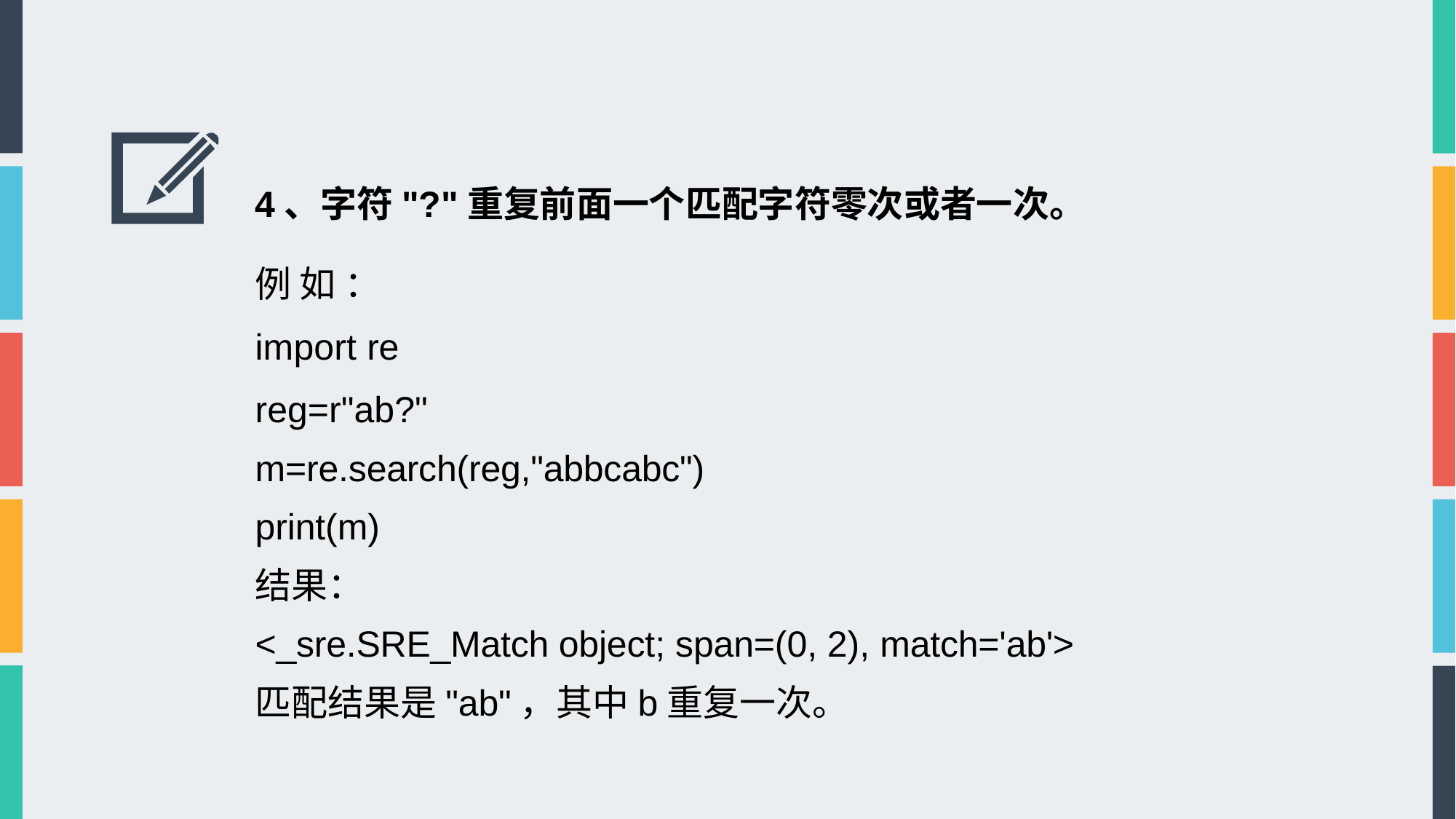

4、字符"?"重复前面一个匹配字符零次或者一次。
例 如 ：  import re  reg=r"ab?"
m=re.search(reg,"abbcabc")  print(m)
结果：
<_sre.SRE_Match object; span=(0, 2), match='ab'>  匹配结果是"ab"，其中b重复一次。